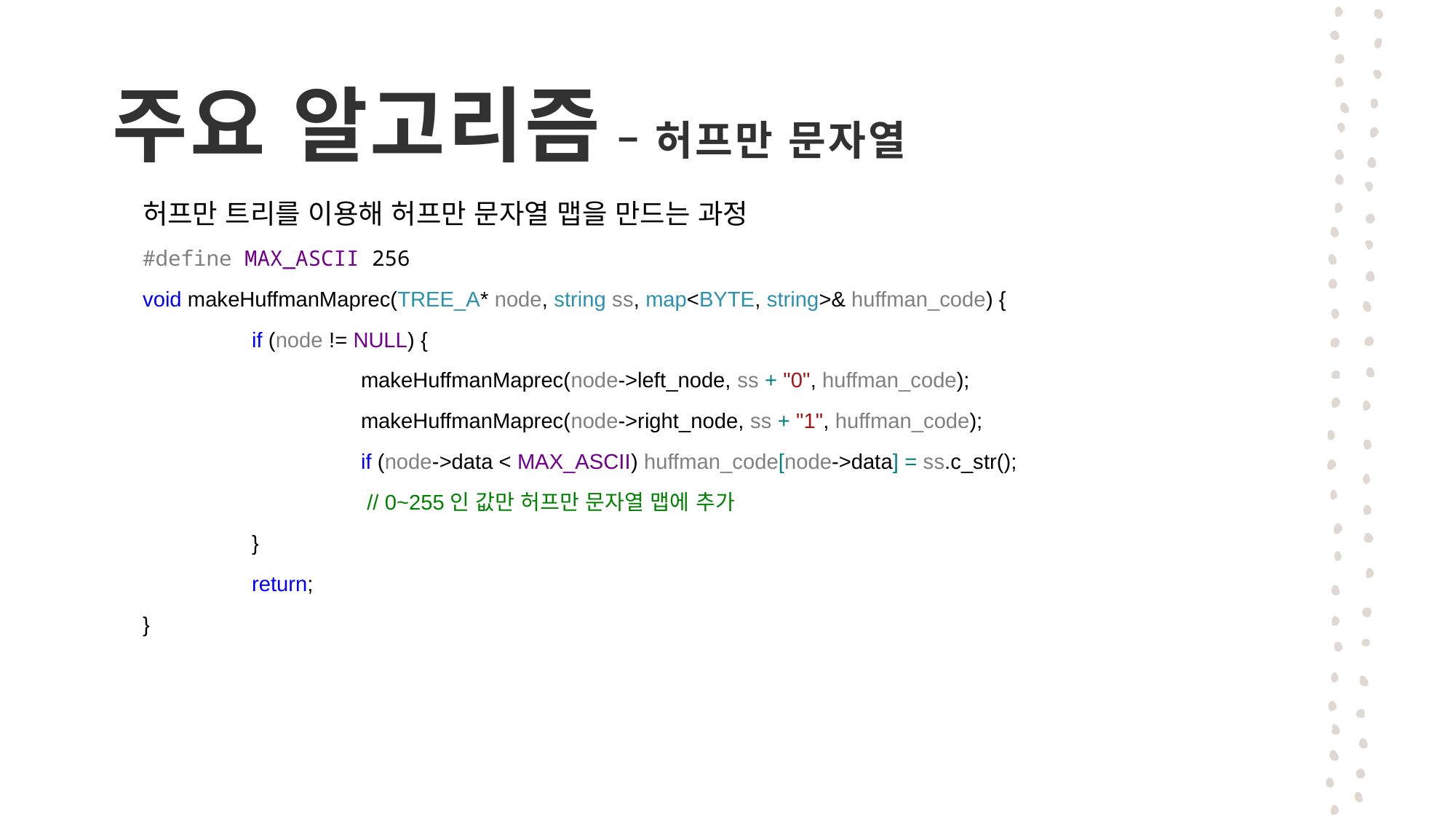

# 주요 알고리즘 – 허프만 문자열
허프만 트리를 이용해 허프만 문자열 맵을 만드는 과정
#define MAX_ASCII 256
void makeHuffmanMaprec(TREE_A* node, string ss, map<BYTE, string>& huffman_code) {
	if (node != NULL) {
		makeHuffmanMaprec(node->left_node, ss + "0", huffman_code);
		makeHuffmanMaprec(node->right_node, ss + "1", huffman_code);
		if (node->data < MAX_ASCII) huffman_code[node->data] = ss.c_str();
		 // 0~255인 값만 허프만 문자열 맵에 추가
	}
	return;
}